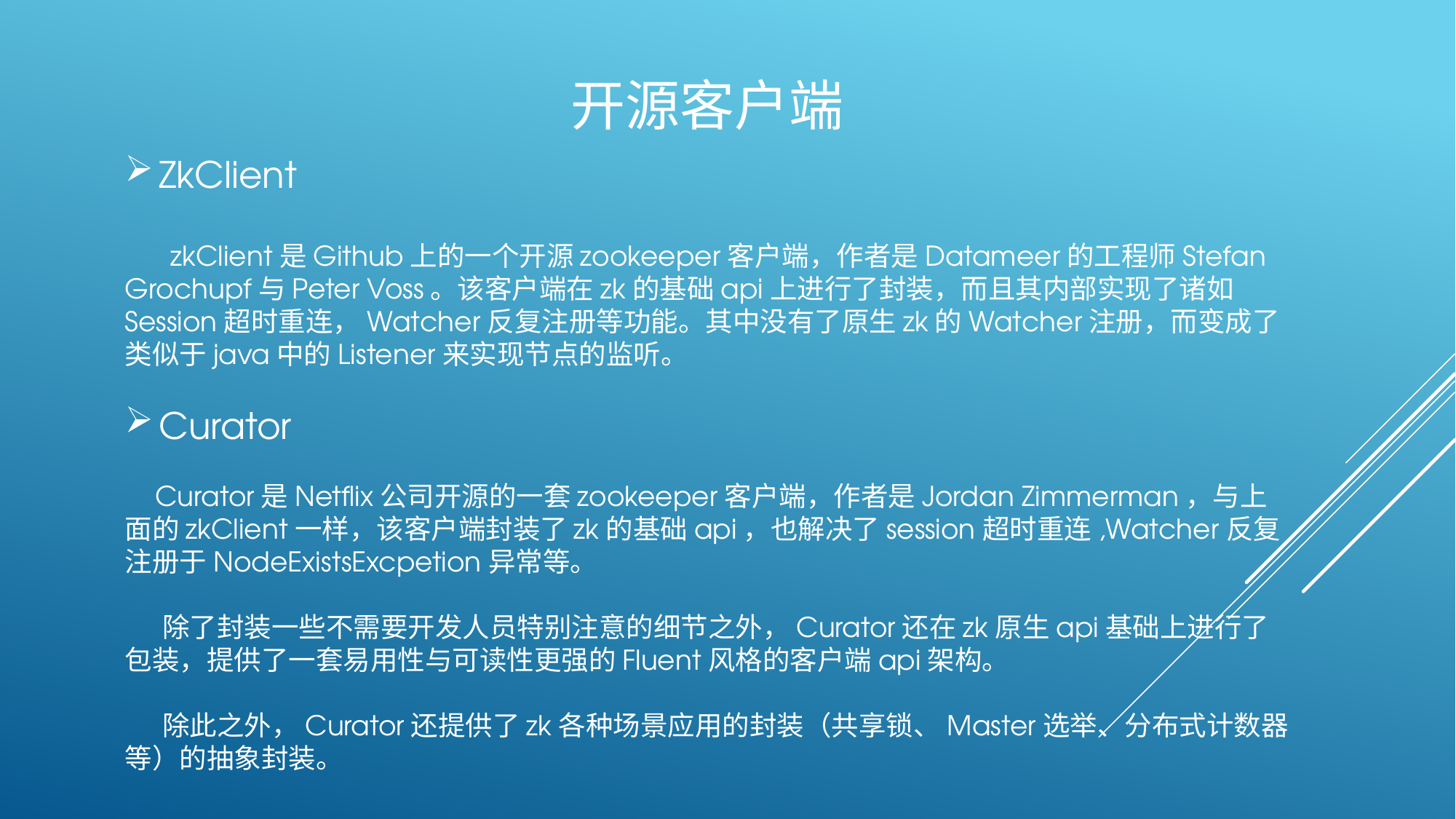

# 开源客户端
ZkClient

      zkClient是Github上的一个开源zookeeper客户端，作者是Datameer的工程师Stefan Grochupf与Peter Voss。该客户端在zk的基础api上进行了封装，而且其内部实现了诸如Session超时重连，Watcher反复注册等功能。其中没有了原生zk的Watcher注册，而变成了类似于java中的Listener来实现节点的监听。

Curator

    Curator是Netflix公司开源的一套zookeeper客户端，作者是Jordan Zimmerman，与上面的zkClient一样，该客户端封装了zk的基础api，也解决了session超时重连,Watcher反复注册于NodeExistsExcpetion异常等。

     除了封装一些不需要开发人员特别注意的细节之外，Curator还在zk原生api基础上进行了包装，提供了一套易用性与可读性更强的Fluent风格的客户端api架构。

     除此之外，Curator还提供了zk各种场景应用的封装（共享锁、Master选举、分布式计数器等）的抽象封装。